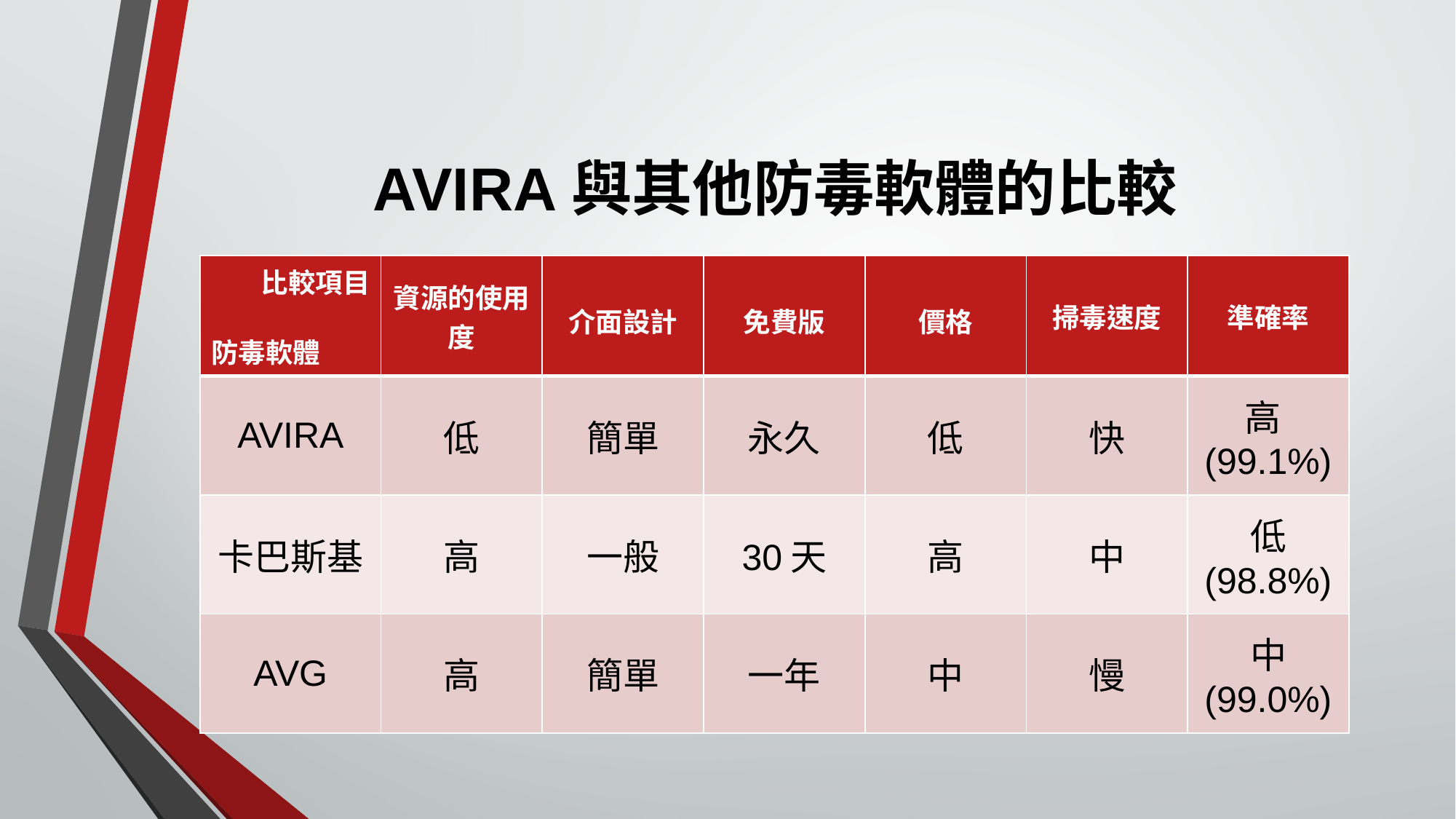

# AVIRA與其他防毒軟體的比較
| 比較項目 防毒軟體 | 資源的使用度 | 介面設計 | 免費版 | 價格 | 掃毒速度 | 準確率 |
| --- | --- | --- | --- | --- | --- | --- |
| AVIRA | 低 | 簡單 | 永久 | 低 | 快 | 高(99.1%) |
| 卡巴斯基 | 高 | 一般 | 30天 | 高 | 中 | 低 (98.8%) |
| AVG | 高 | 簡單 | 一年 | 中 | 慢 | 中 (99.0%) |